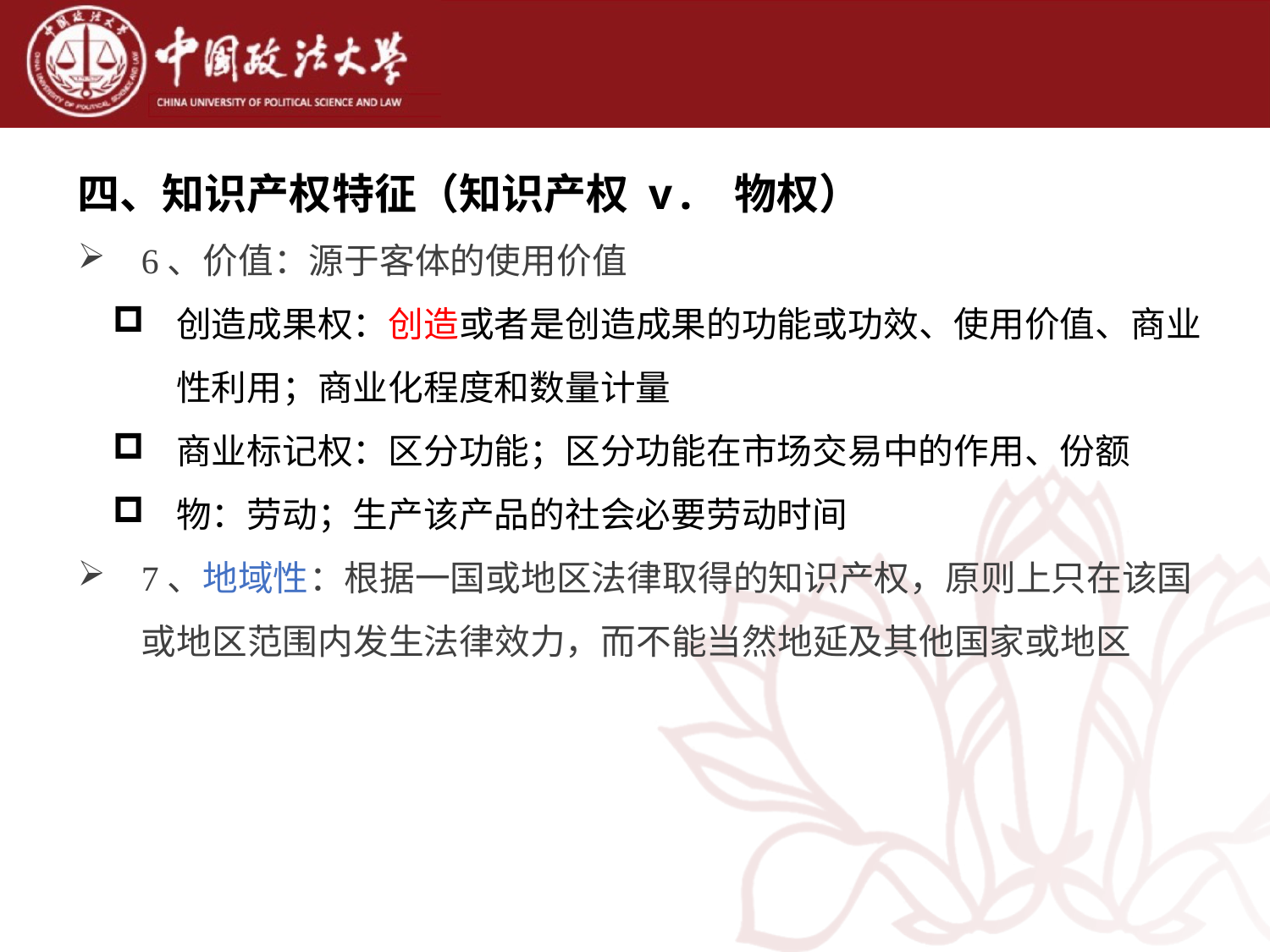

四、知识产权特征（知识产权 v. 物权）
6、价值：源于客体的使用价值
创造成果权：创造或者是创造成果的功能或功效、使用价值、商业性利用；商业化程度和数量计量
商业标记权：区分功能；区分功能在市场交易中的作用、份额
物：劳动；生产该产品的社会必要劳动时间
7、地域性：根据一国或地区法律取得的知识产权，原则上只在该国或地区范围内发生法律效力，而不能当然地延及其他国家或地区